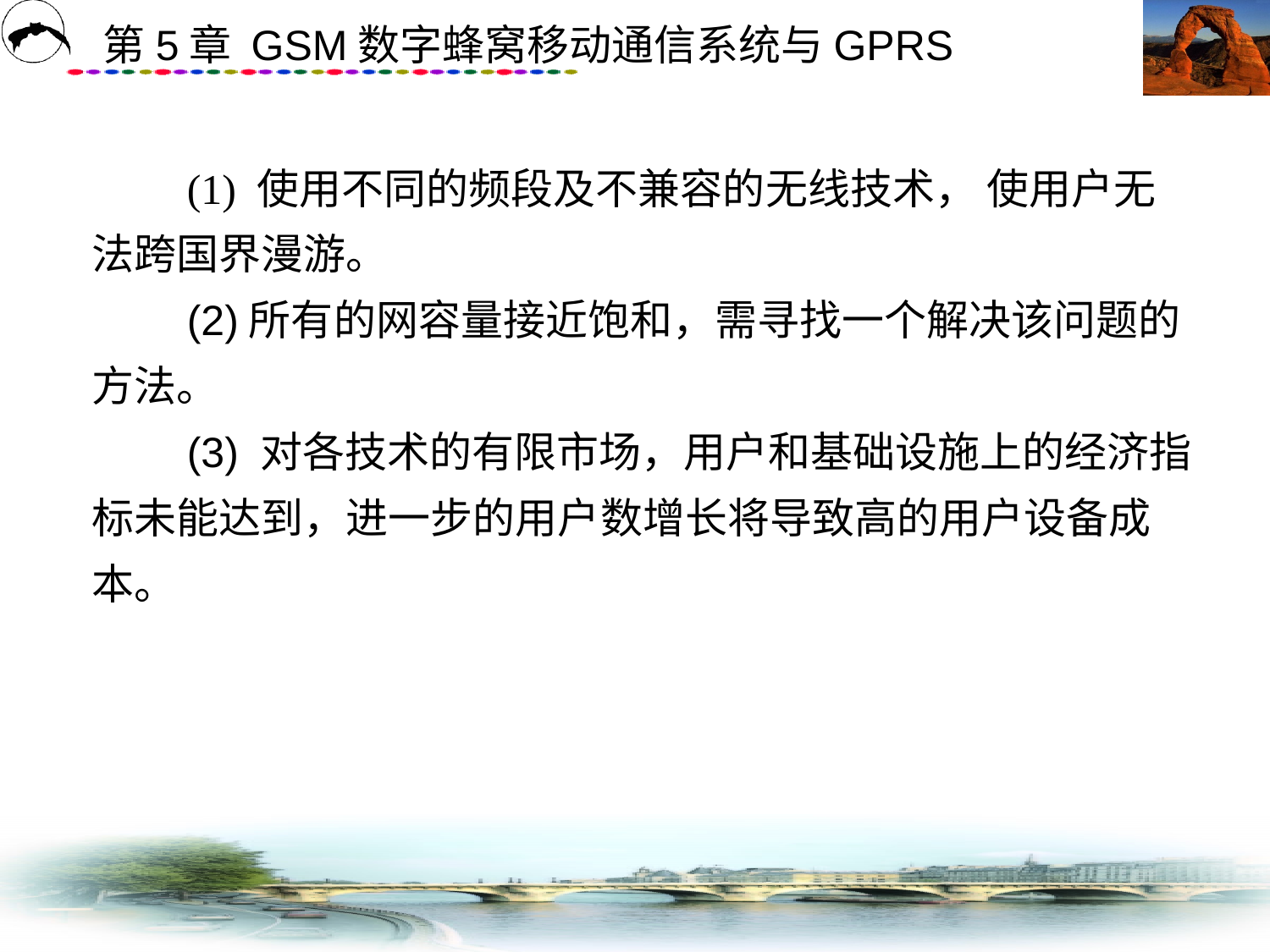

# (1) 使用不同的频段及不兼容的无线技术， 使用户无法跨国界漫游。 　　(2)所有的网容量接近饱和，需寻找一个解决该问题的方法。 　　(3) 对各技术的有限市场，用户和基础设施上的经济指标未能达到，进一步的用户数增长将导致高的用户设备成本。